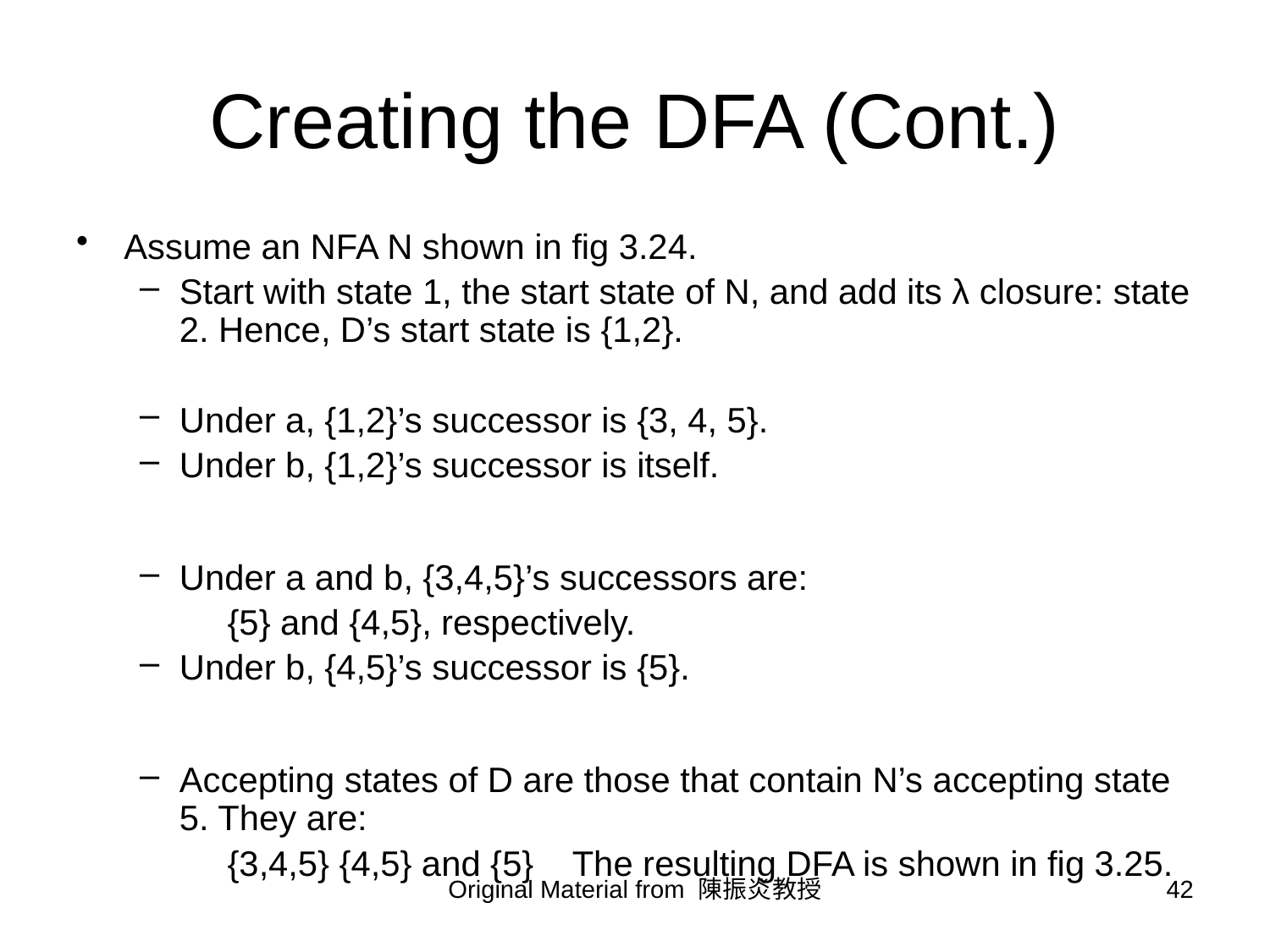

# Creating the DFA (Cont.)
Assume an NFA N shown in fig 3.24.
Start with state 1, the start state of N, and add its λ closure: state 2. Hence, D’s start state is {1,2}.

Under a, {1,2}’s successor is {3, 4, 5}.
Under b, {1,2}’s successor is itself.

Under a and b, {3,4,5}’s successors are:
         {5} and {4,5}, respectively.
Under b, {4,5}’s successor is {5}.

Accepting states of D are those that contain N’s accepting state 5. They are:
         {3,4,5} {4,5} and {5}    The resulting DFA is shown in fig 3.25.
Original Material from 陳振炎教授
42